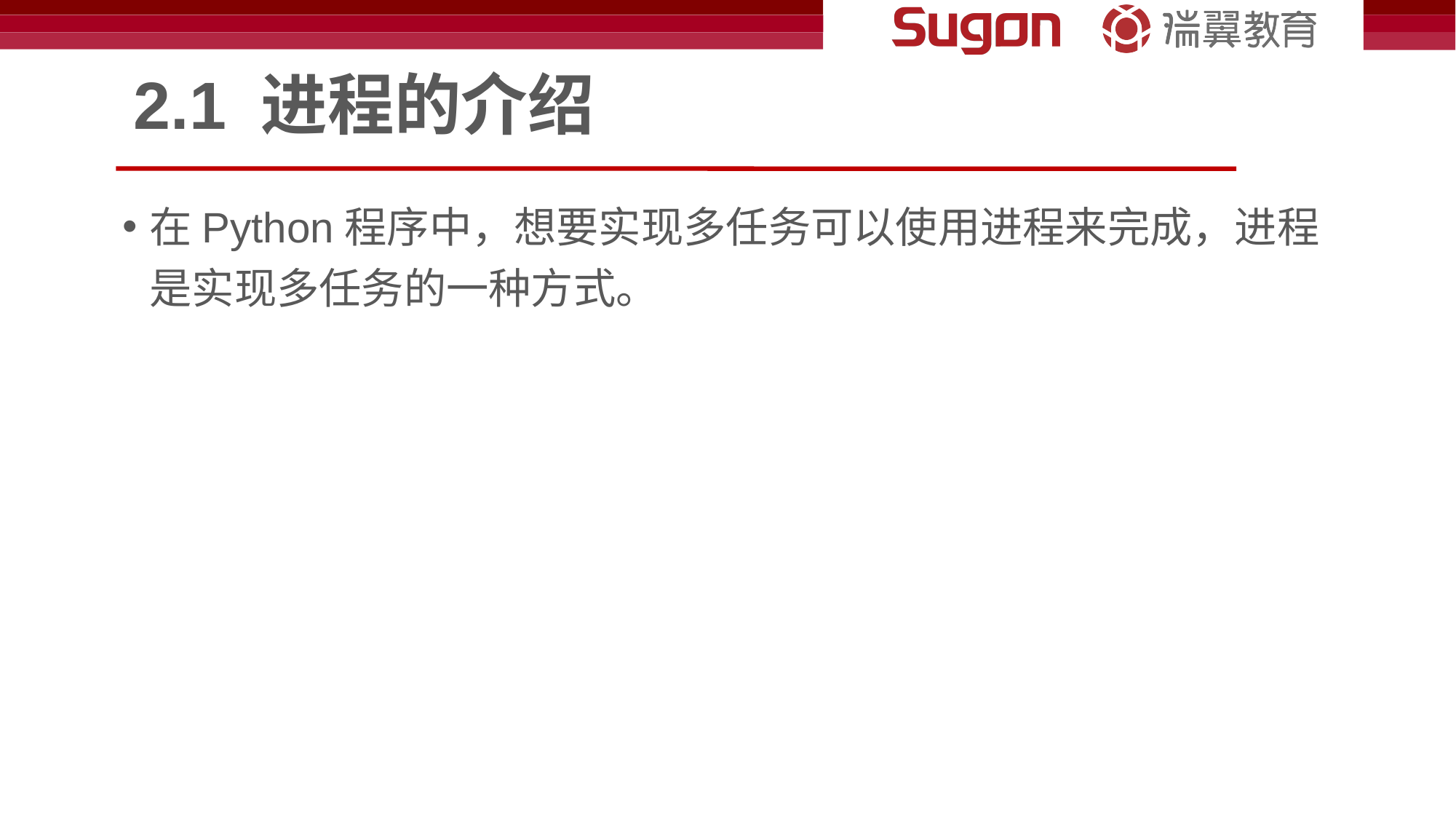

# 2.1 进程的介绍
在Python程序中，想要实现多任务可以使用进程来完成，进程是实现多任务的一种方式。